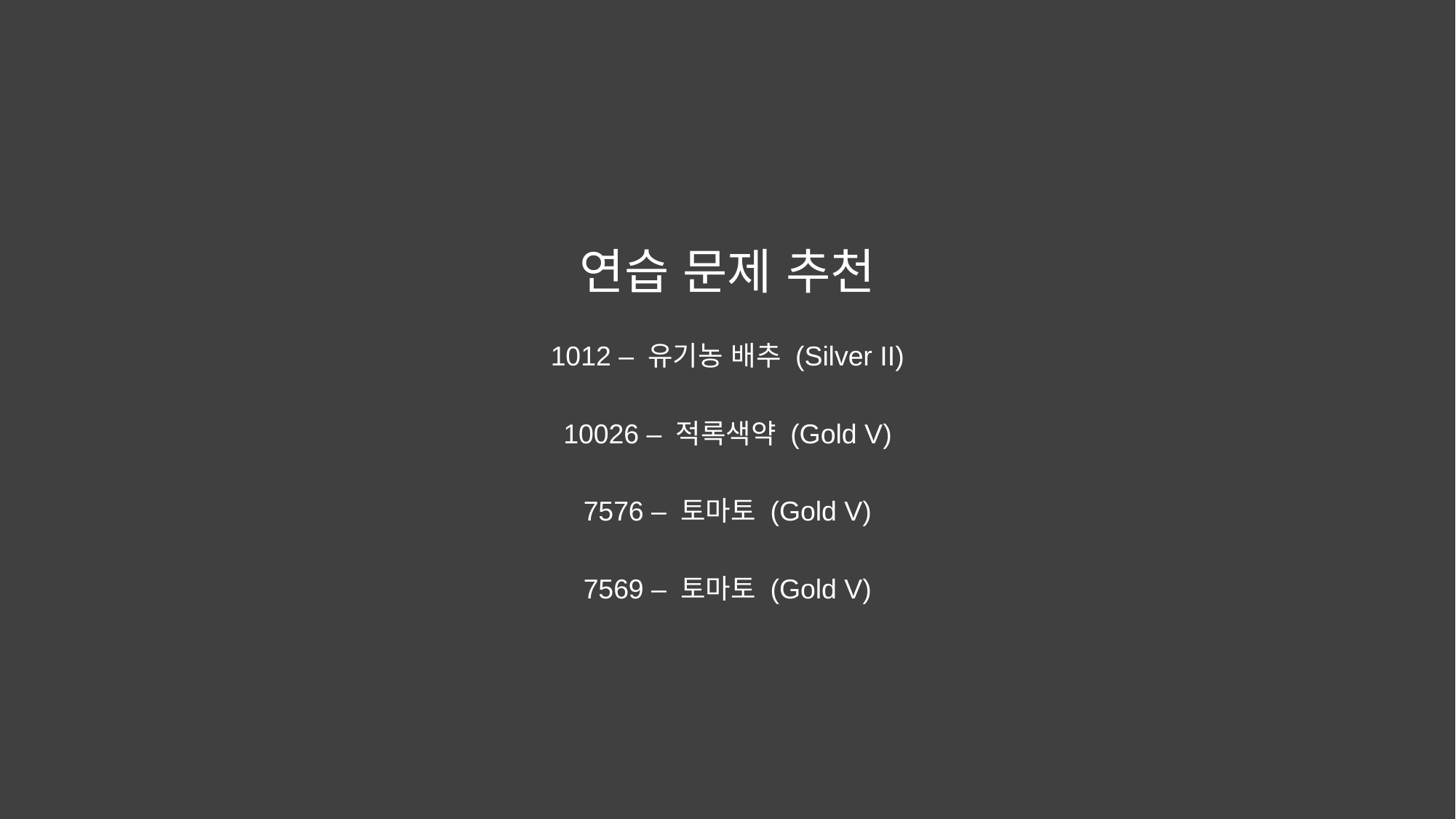

연습 문제 추천
1012 – 유기농 배추 (Silver II)
10026 – 적록색약 (Gold V)
7576 – 토마토 (Gold V)
7569 – 토마토 (Gold V)